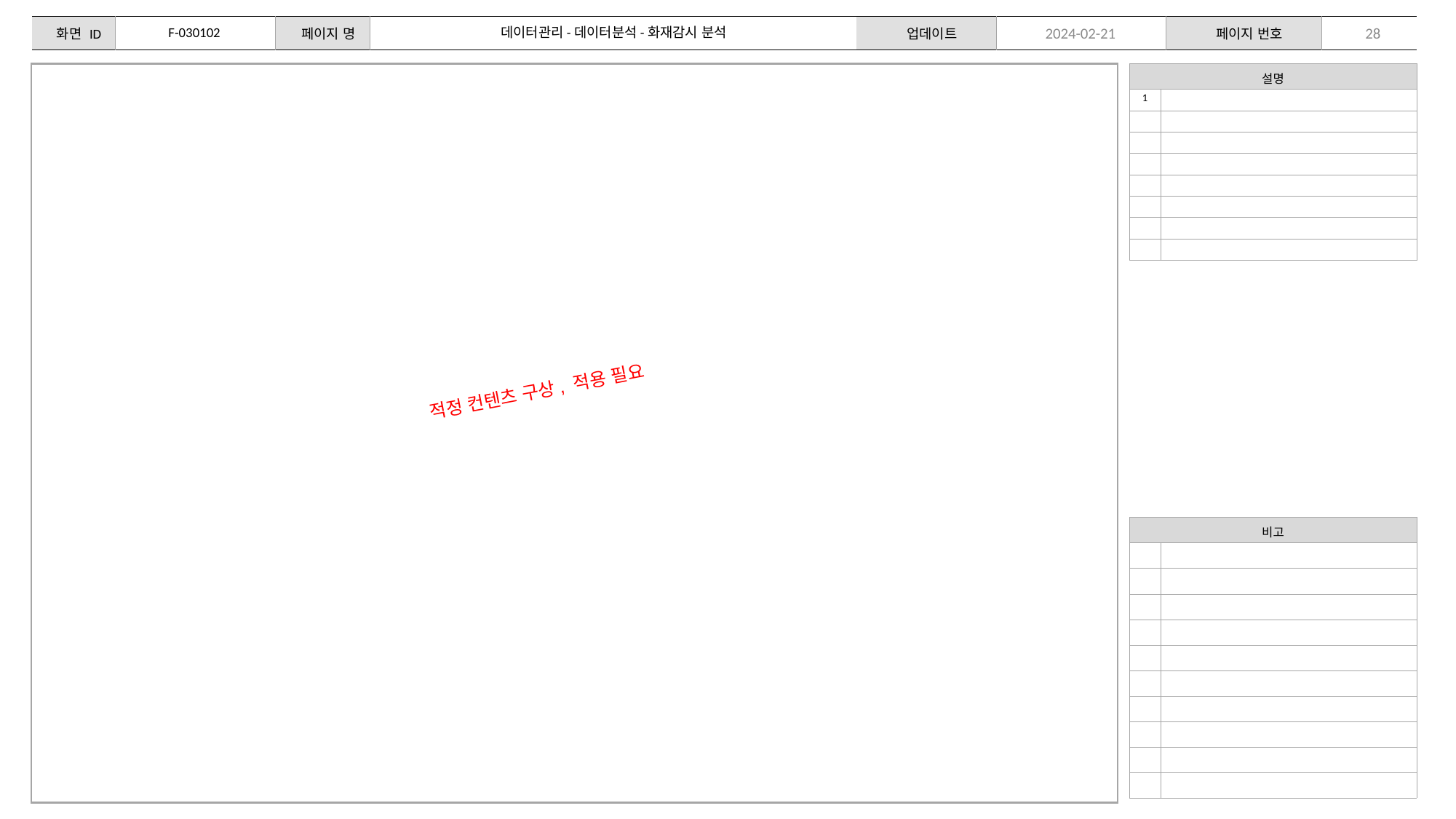

F-030102
데이터관리-데이터분석-화재감시 분석
28
2024-02-21
| 설명 |  |
| --- | --- |
| 1 |  |
|  |  |
|  |  |
|  |  |
|  |  |
|  |  |
|  |  |
|  |  |
적정 컨텐츠 구상, 적용 필요
| 비고 |  |
| --- | --- |
|  |  |
|  |  |
|  |  |
|  |  |
|  |  |
|  |  |
|  |  |
|  |  |
|  |  |
|  |  |